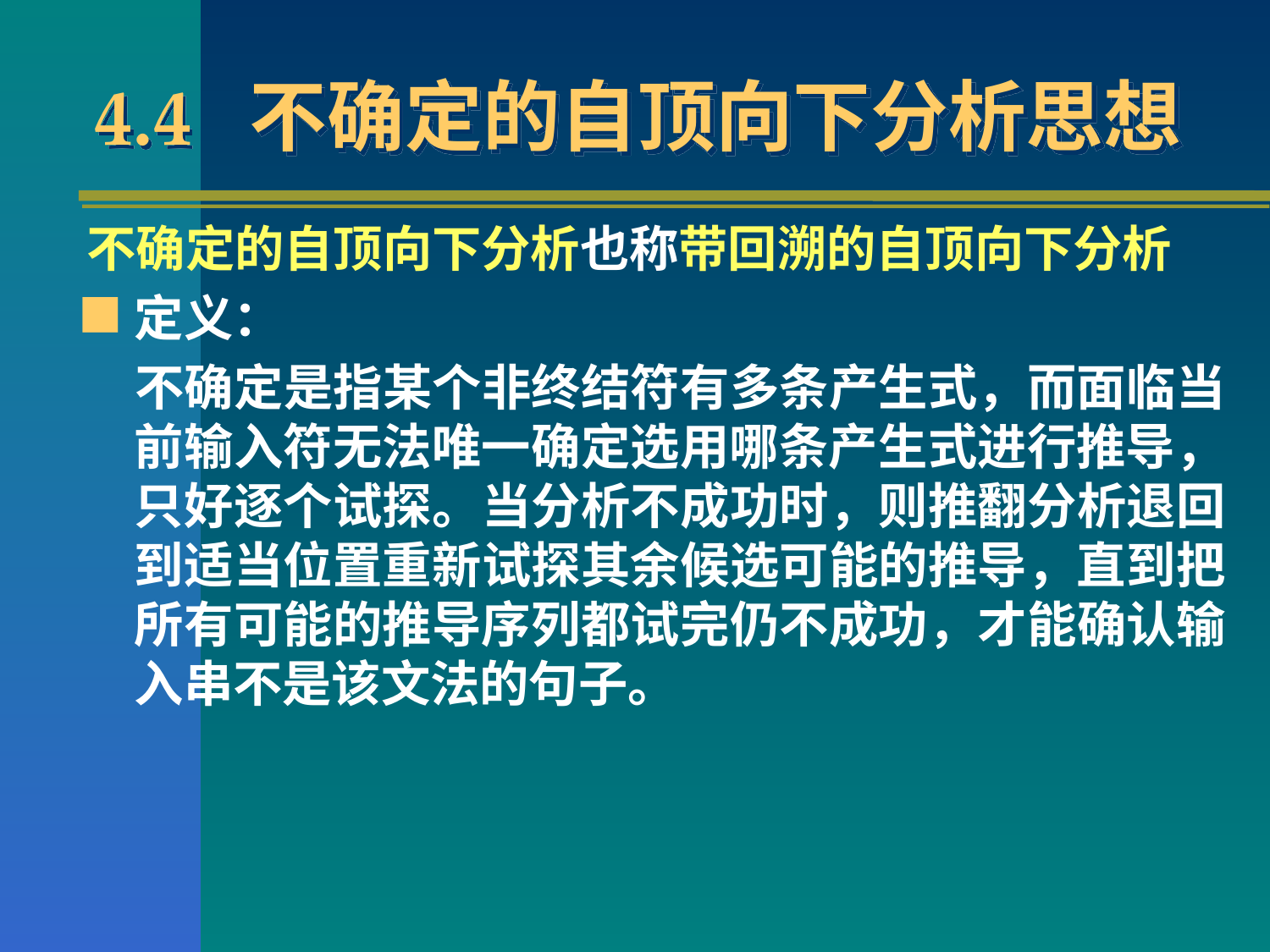

# 4.4  不确定的自顶向下分析思想
不确定的自顶向下分析也称带回溯的自顶向下分析
定义：
	不确定是指某个非终结符有多条产生式，而面临当前输入符无法唯一确定选用哪条产生式进行推导，只好逐个试探。当分析不成功时，则推翻分析退回到适当位置重新试探其余候选可能的推导，直到把所有可能的推导序列都试完仍不成功，才能确认输入串不是该文法的句子。